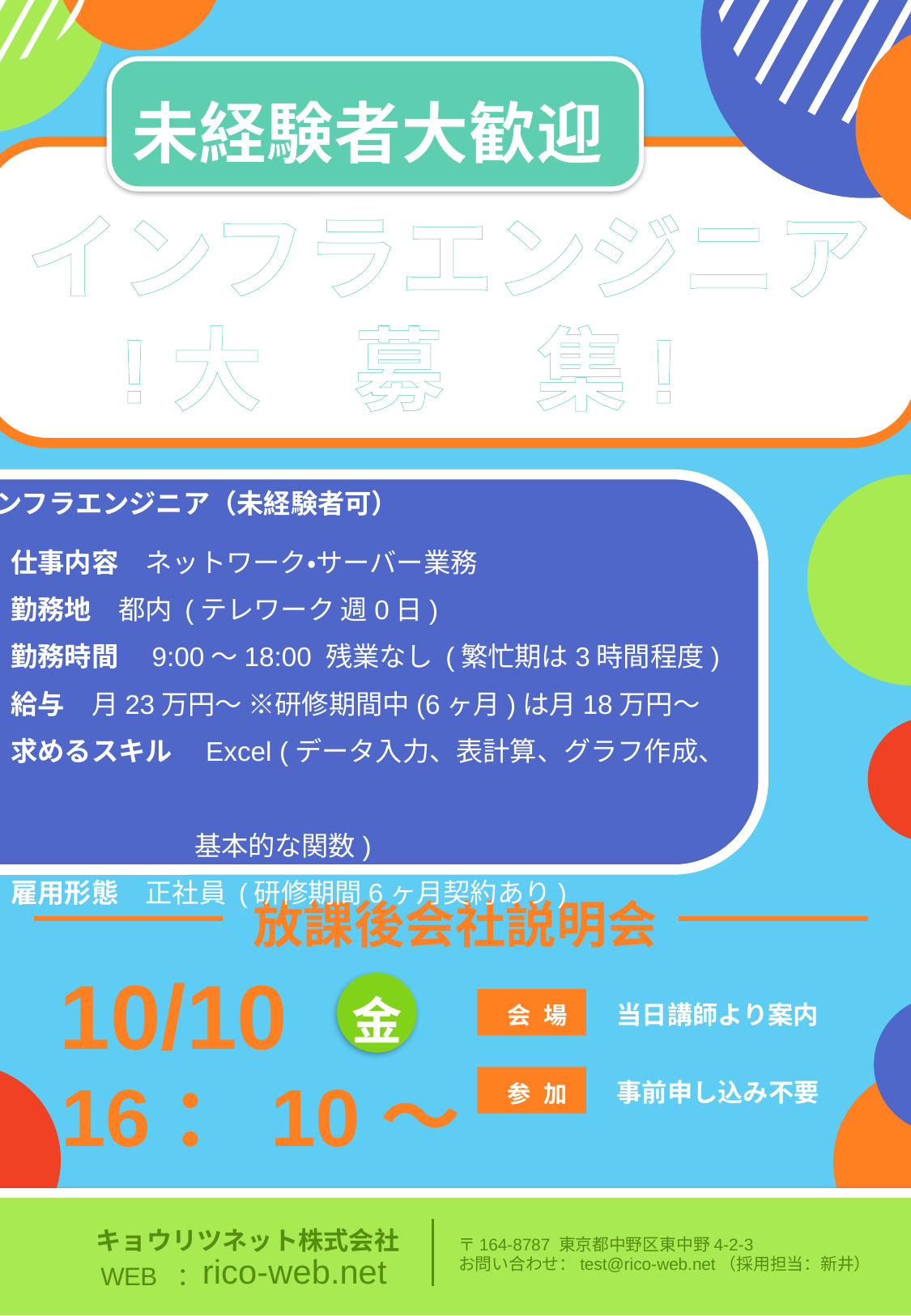

未経験者大歓迎

インフラエンジニア
!大　募　集!

インフラエンジニア（未経験者可）
仕事内容　ネットワーク・サーバー業務
勤務地　都内 (テレワーク 週0日)
勤務時間　9:00～18:00 残業なし (繁忙期は3時間程度)
給与　月23万円～ ※研修期間中(6ヶ月)は月18万円～
求めるスキル　Excel (データ入力、表計算、グラフ作成、
　　　　　　　　 基本的な関数)
雇用形態　正社員 (研修期間6ヶ月契約あり)

放課後会社説明会

10/10
会場
当日講師より案内

金

参加
事前申し込み不要
16：10〜

キョウリツネット株式会社
〒164-8787 東京都中野区東中野4-2-3
お問い合わせ：test@rico-web.net（採用担当：新井）
rico-web.net
WEB  ：